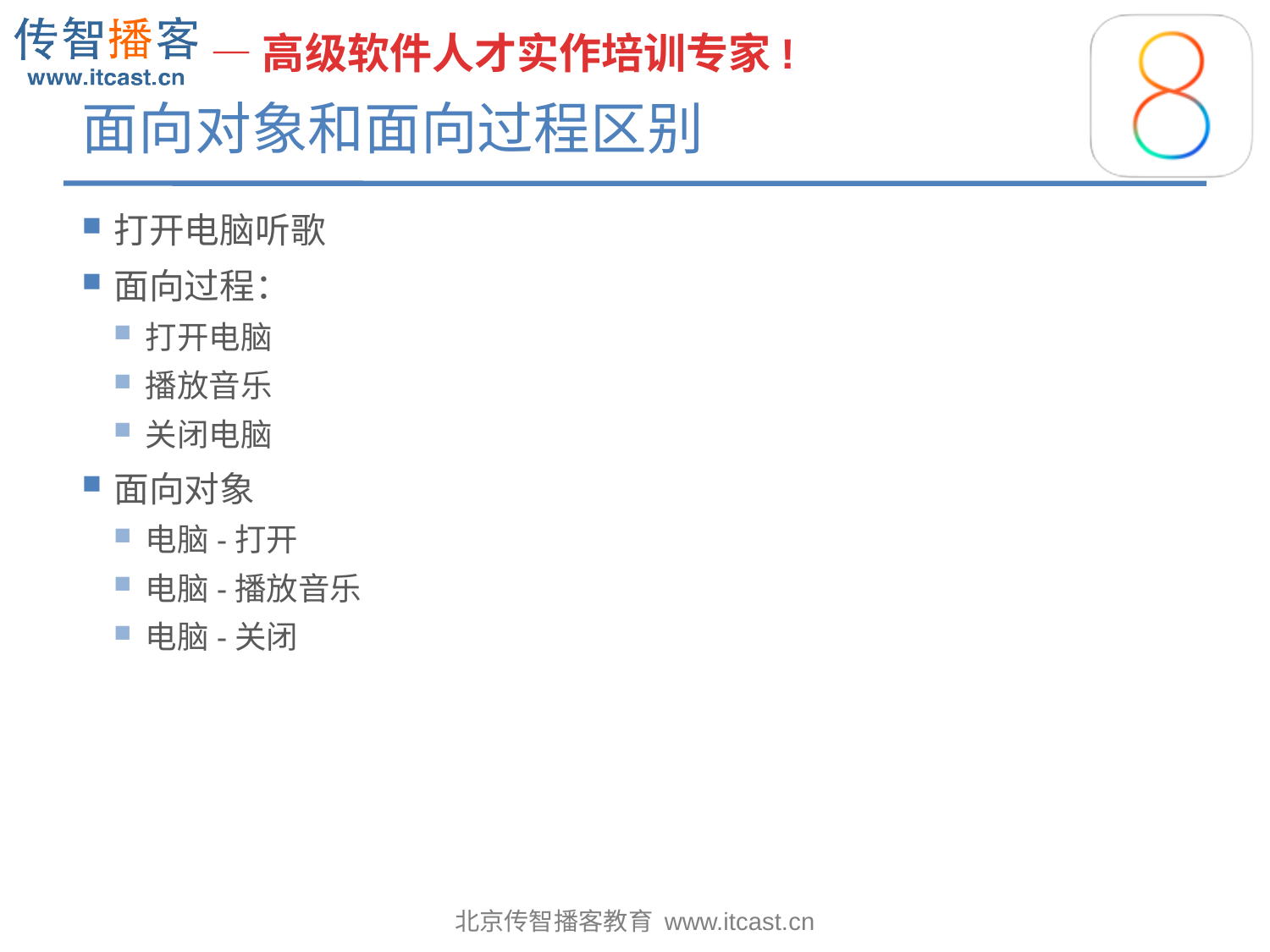

# 面向对象和面向过程区别
打开电脑听歌
面向过程：
打开电脑
播放音乐
关闭电脑
面向对象
电脑-打开
电脑-播放音乐
电脑-关闭